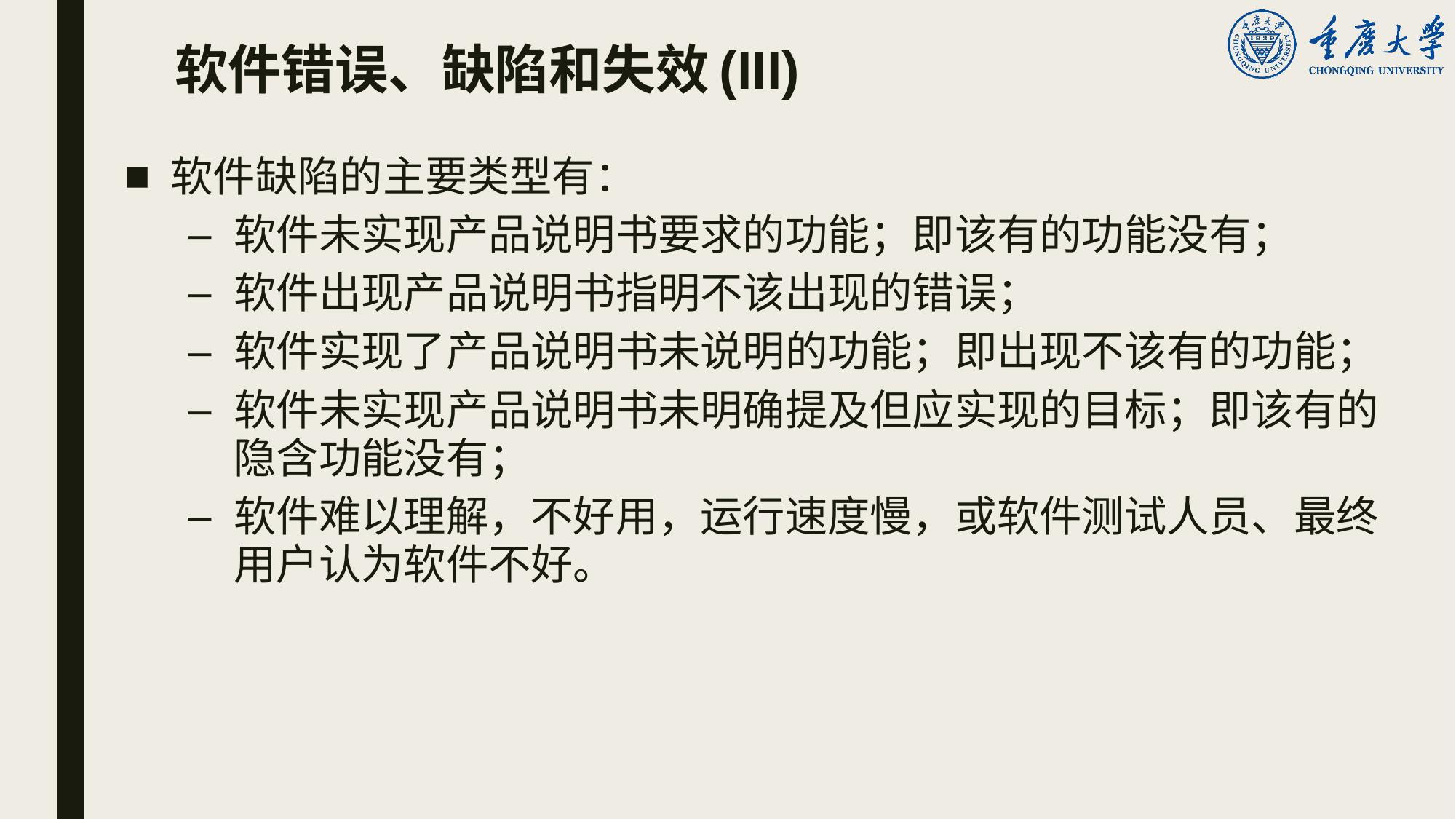

# 软件错误、缺陷和失效(III)
软件缺陷的主要类型有：
软件未实现产品说明书要求的功能；即该有的功能没有；
软件出现产品说明书指明不该出现的错误；
软件实现了产品说明书未说明的功能；即出现不该有的功能；
软件未实现产品说明书未明确提及但应实现的目标；即该有的隐含功能没有；
软件难以理解，不好用，运行速度慢，或软件测试人员、最终用户认为软件不好。